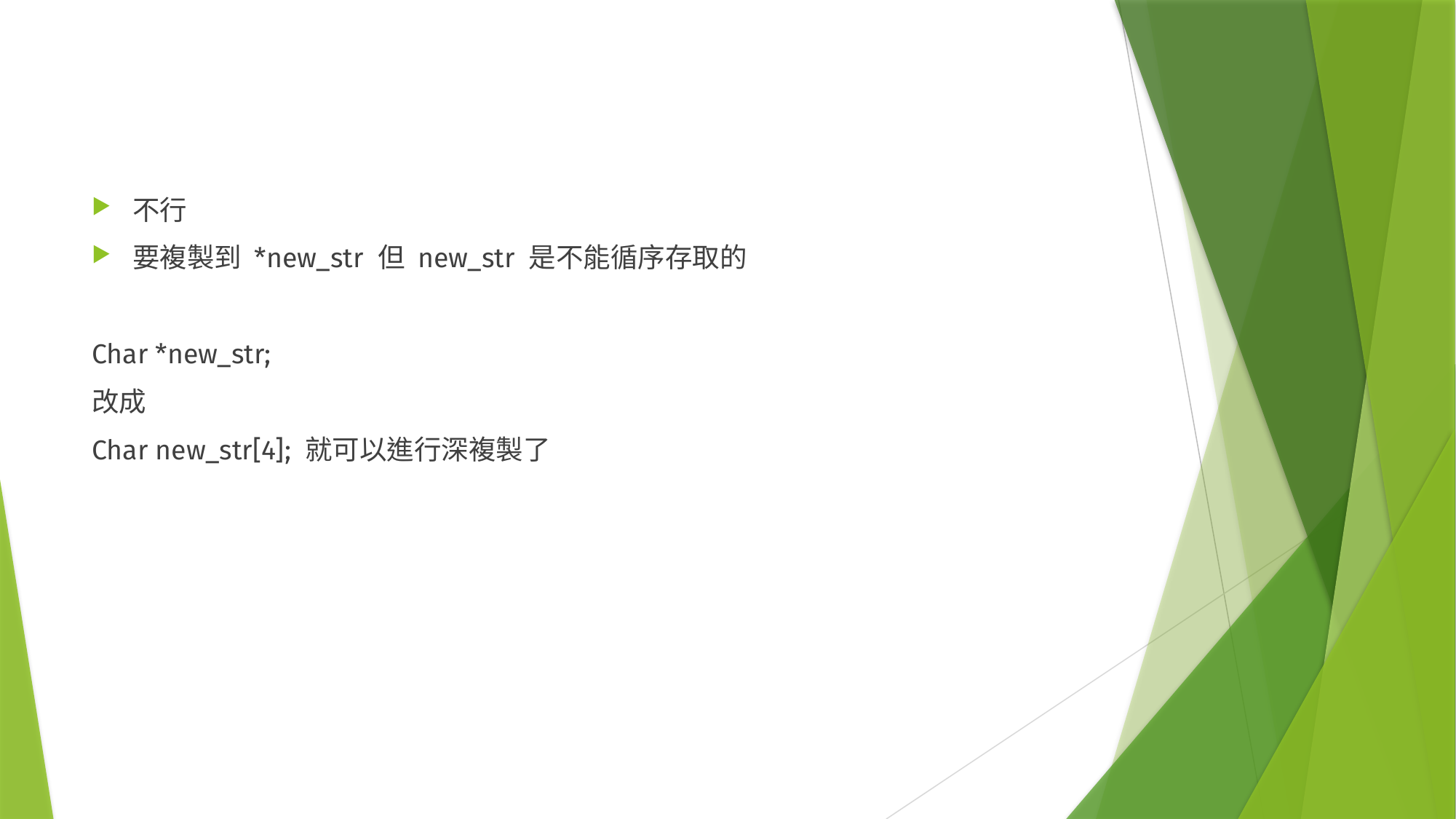

#
不行
要複製到 *new_str 但 new_str 是不能循序存取的

Char *new_str;
改成
Char new_str[4]; 就可以進行深複製了